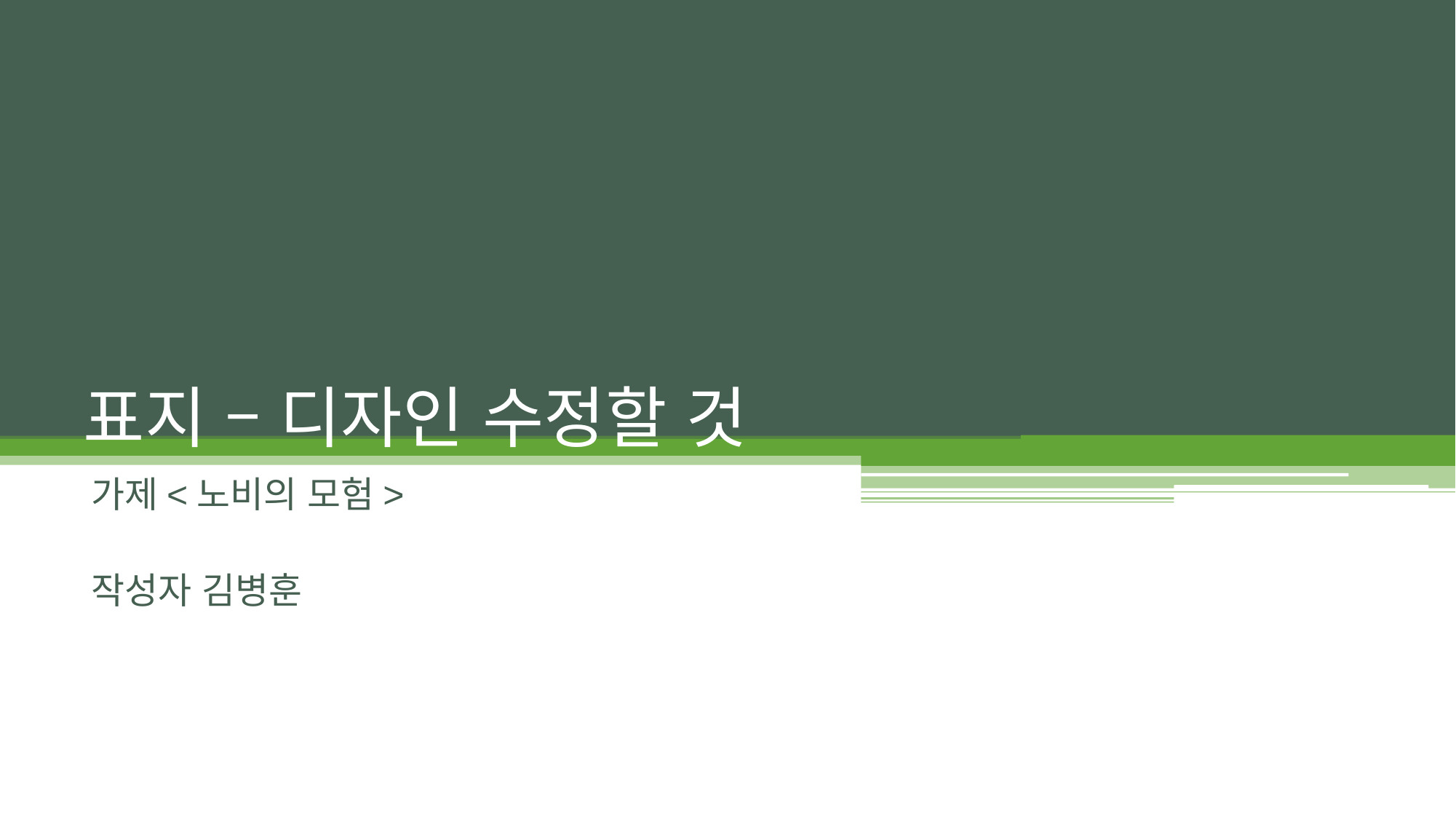

# 표지 – 디자인 수정할 것
가제<노비의 모험>

작성자 김병훈